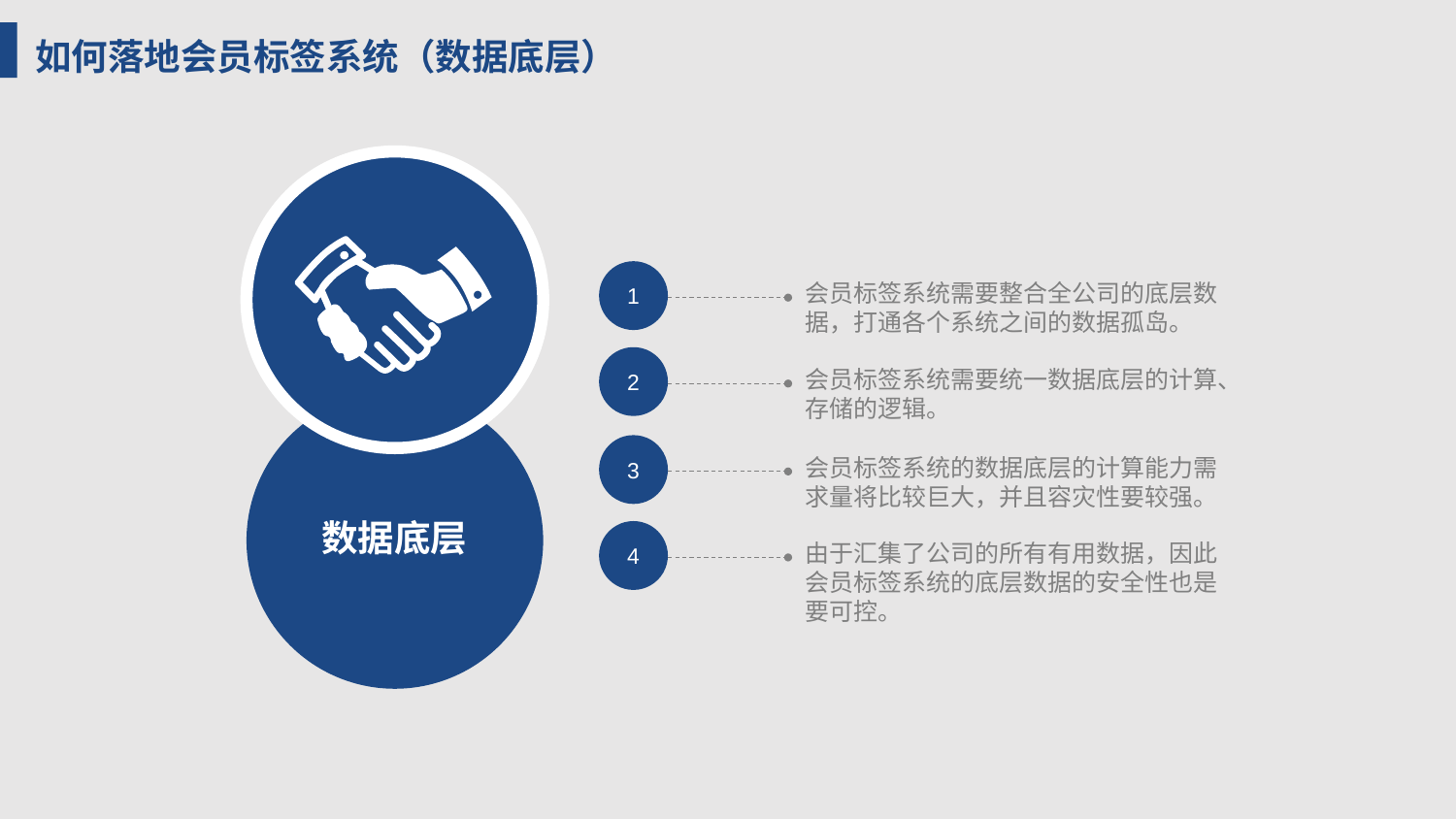

如何落地会员标签系统（数据底层）

1
会员标签系统需要整合全公司的底层数据，打通各个系统之间的数据孤岛。
2
会员标签系统需要统一数据底层的计算、存储的逻辑。

3
会员标签系统的数据底层的计算能力需求量将比较巨大，并且容灾性要较强。
数据底层
4
由于汇集了公司的所有有用数据，因此会员标签系统的底层数据的安全性也是要可控。